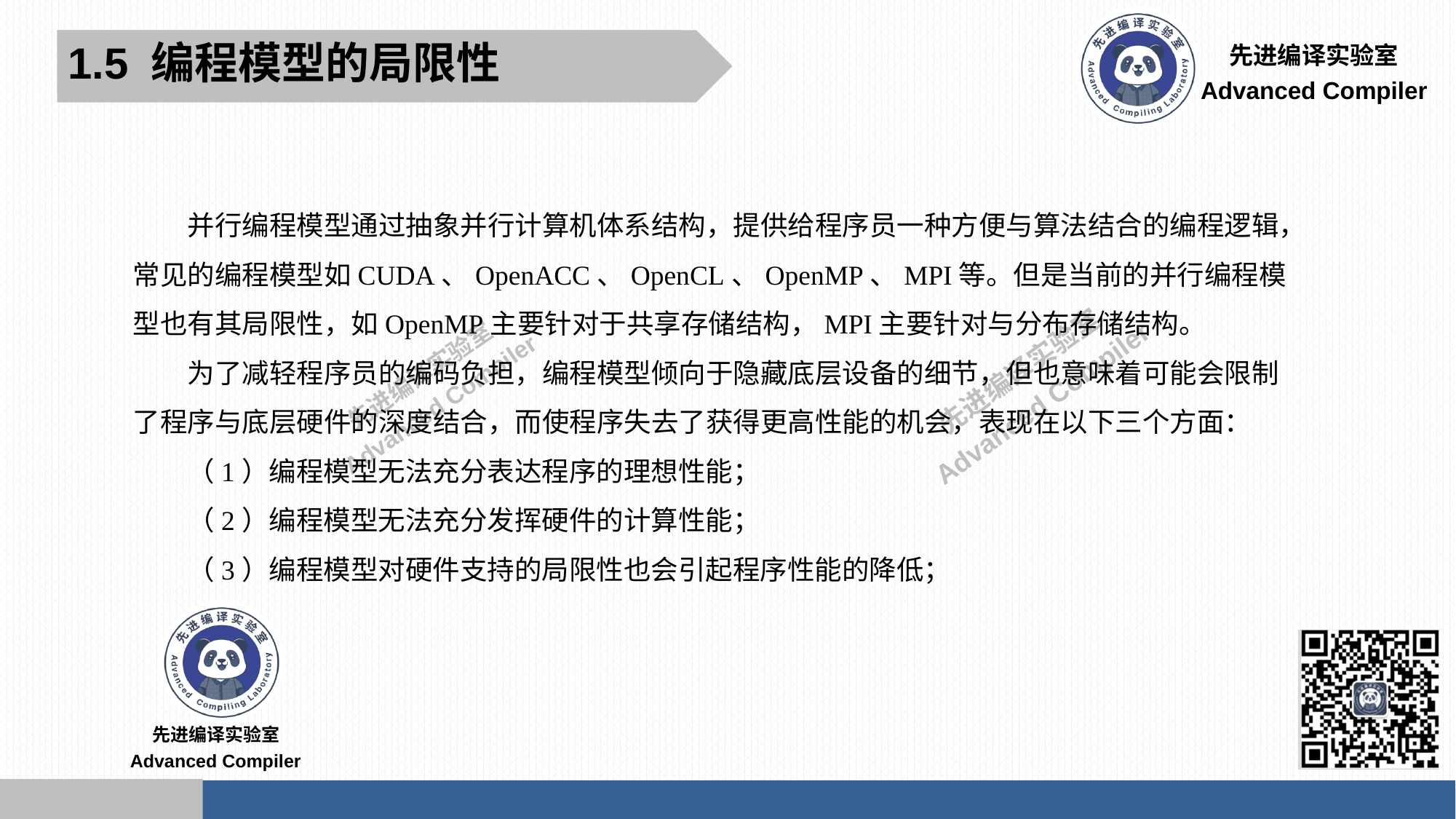

1.5 编程模型的局限性
并行编程模型通过抽象并行计算机体系结构，提供给程序员一种方便与算法结合的编程逻辑，常见的编程模型如CUDA、OpenACC、OpenCL、OpenMP、MPI等。但是当前的并行编程模型也有其局限性，如OpenMP主要针对于共享存储结构，MPI主要针对与分布存储结构。
为了减轻程序员的编码负担，编程模型倾向于隐藏底层设备的细节，但也意味着可能会限制了程序与底层硬件的深度结合，而使程序失去了获得更高性能的机会，表现在以下三个方面：
（1）编程模型无法充分表达程序的理想性能；
（2）编程模型无法充分发挥硬件的计算性能；
（3）编程模型对硬件支持的局限性也会引起程序性能的降低；